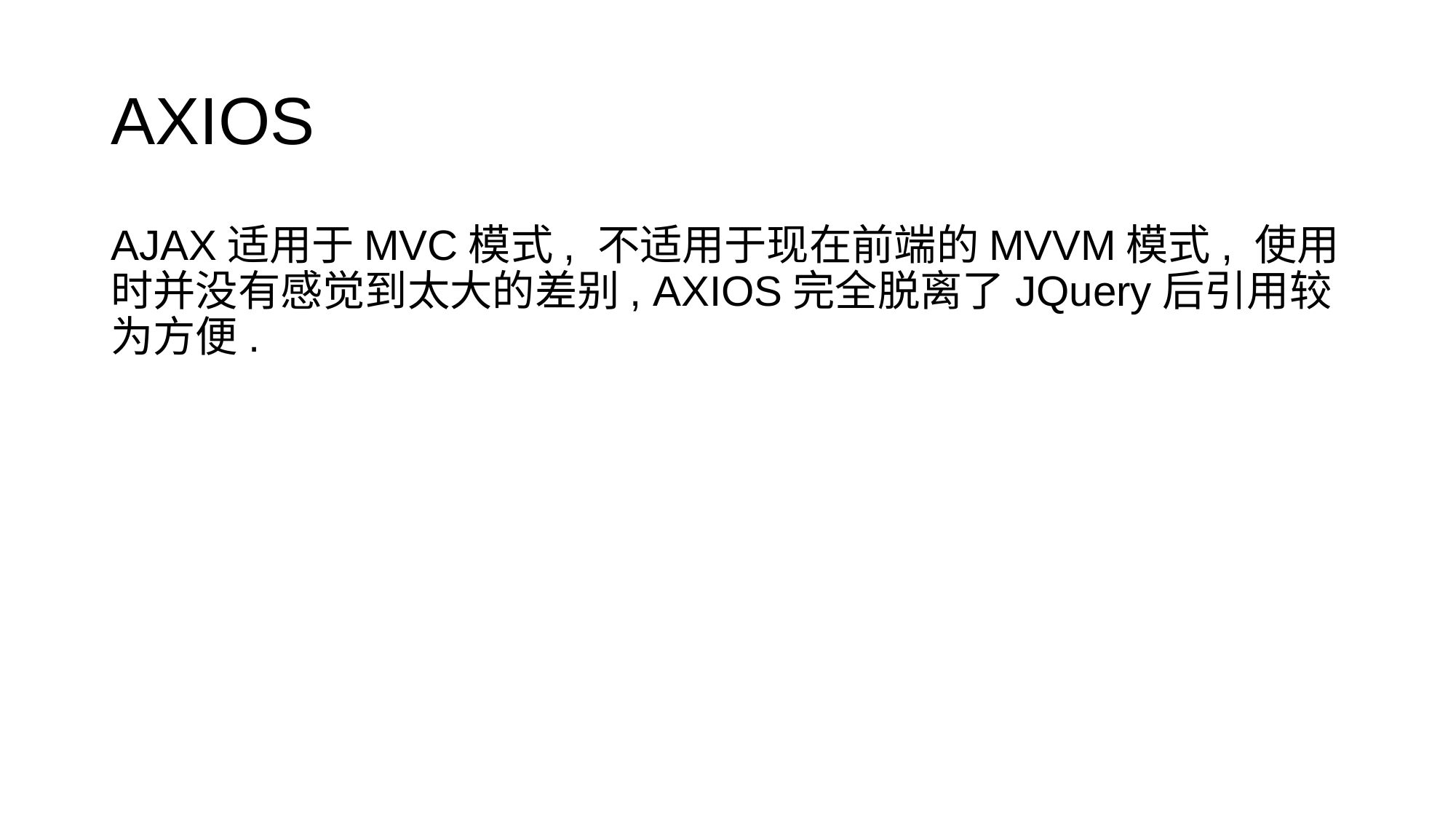

# AXIOS
AJAX适用于MVC模式, 不适用于现在前端的MVVM模式, 使用时并没有感觉到太大的差别, AXIOS完全脱离了JQuery后引用较为方便.